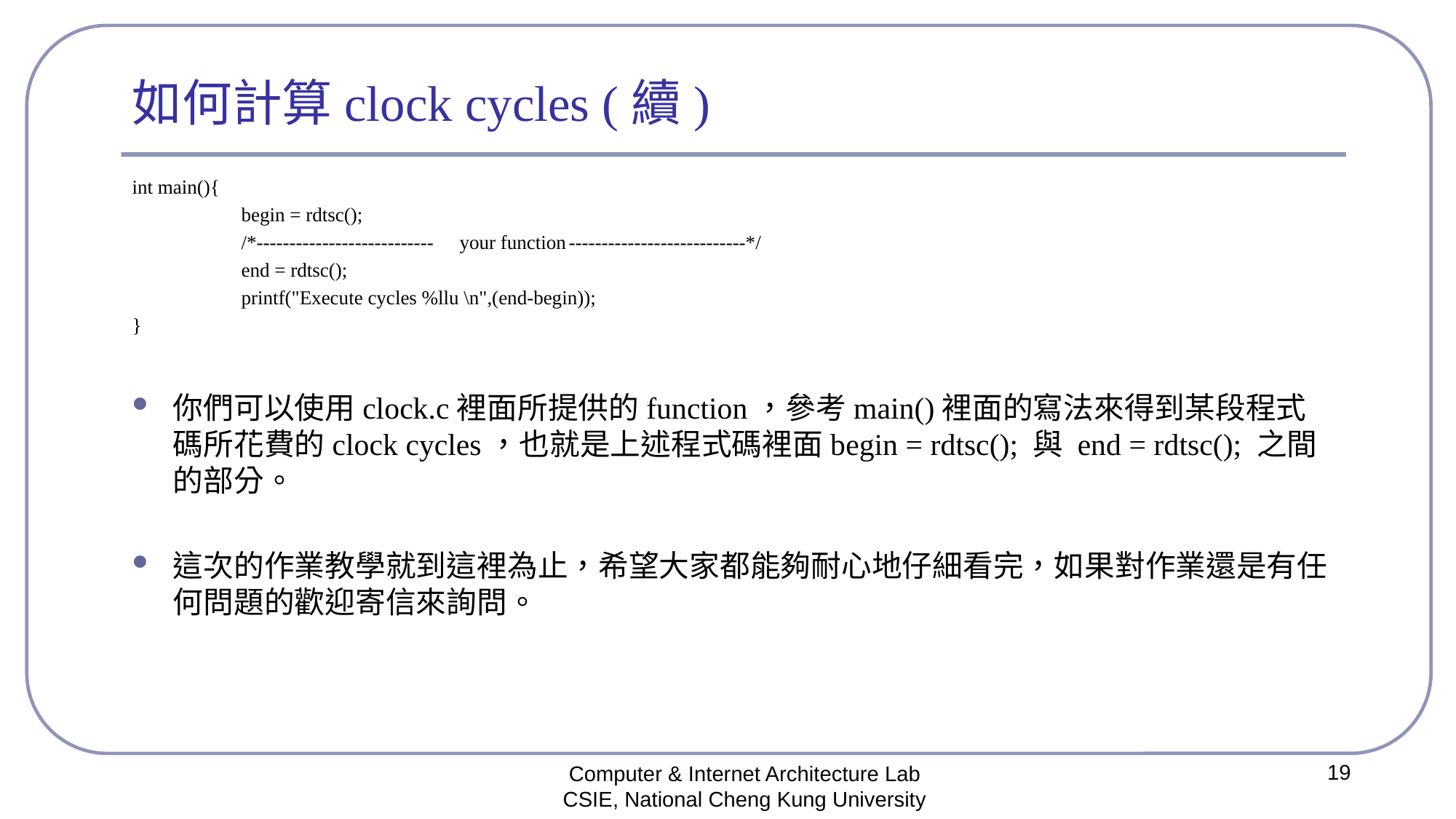

# 如何計算clock cycles (續)
int main(){
	begin = rdtsc();
	/*---------------------------	your function	---------------------------*/
	end = rdtsc();
	printf("Execute cycles %llu \n",(end-begin));
}

你們可以使用clock.c裡面所提供的function，參考main()裡面的寫法來得到某段程式碼所花費的clock cycles，也就是上述程式碼裡面begin = rdtsc(); 與 end = rdtsc(); 之間的部分。

這次的作業教學就到這裡為止，希望大家都能夠耐心地仔細看完，如果對作業還是有任何問題的歡迎寄信來詢問。
19
Computer & Internet Architecture Lab
CSIE, National Cheng Kung University